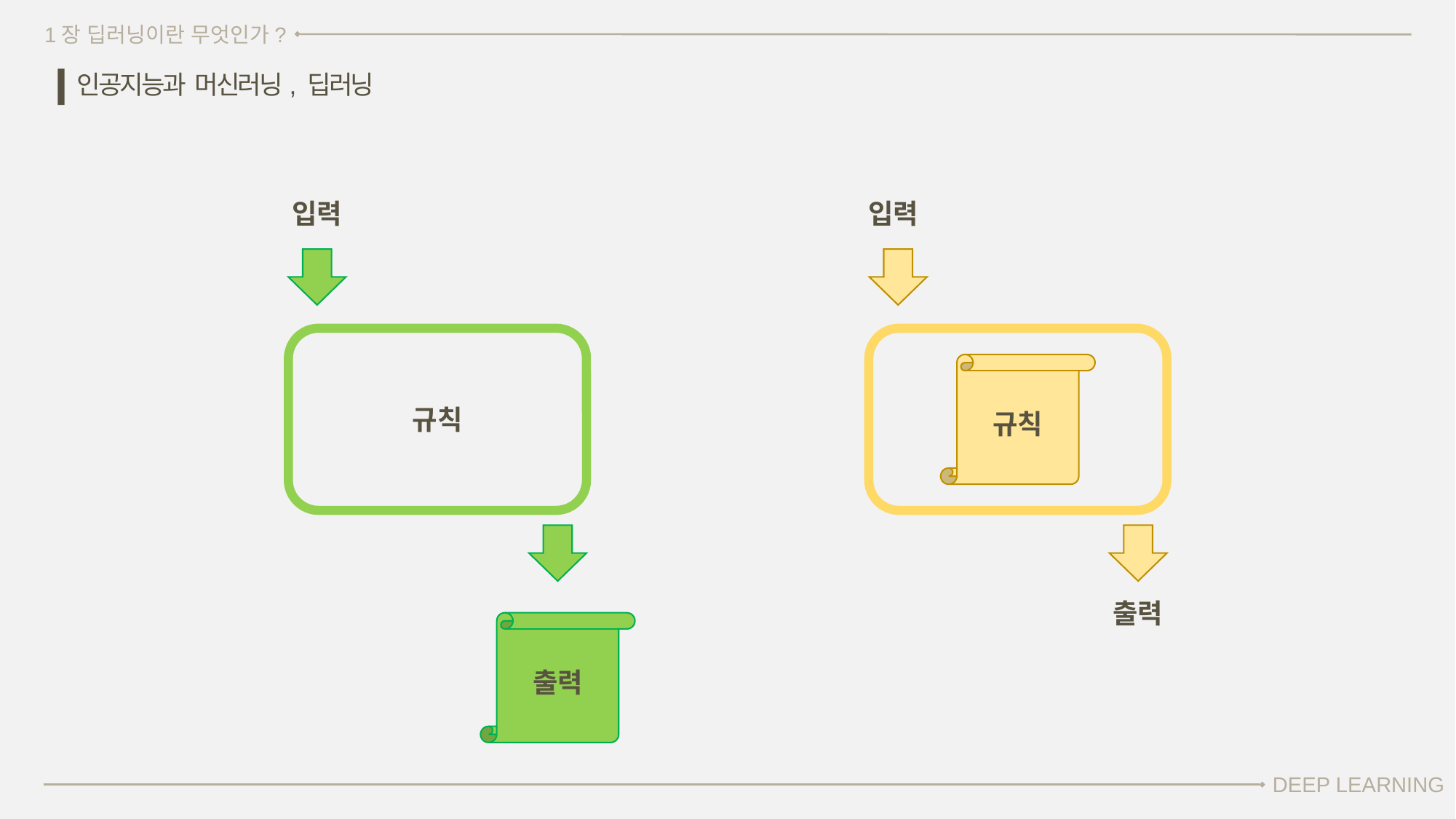

1장 딥러닝이란 무엇인가?
인공지능과  머신러닝, 딥러닝

입력
입력

규칙
규칙

출력
출력
DEEP LEARNING